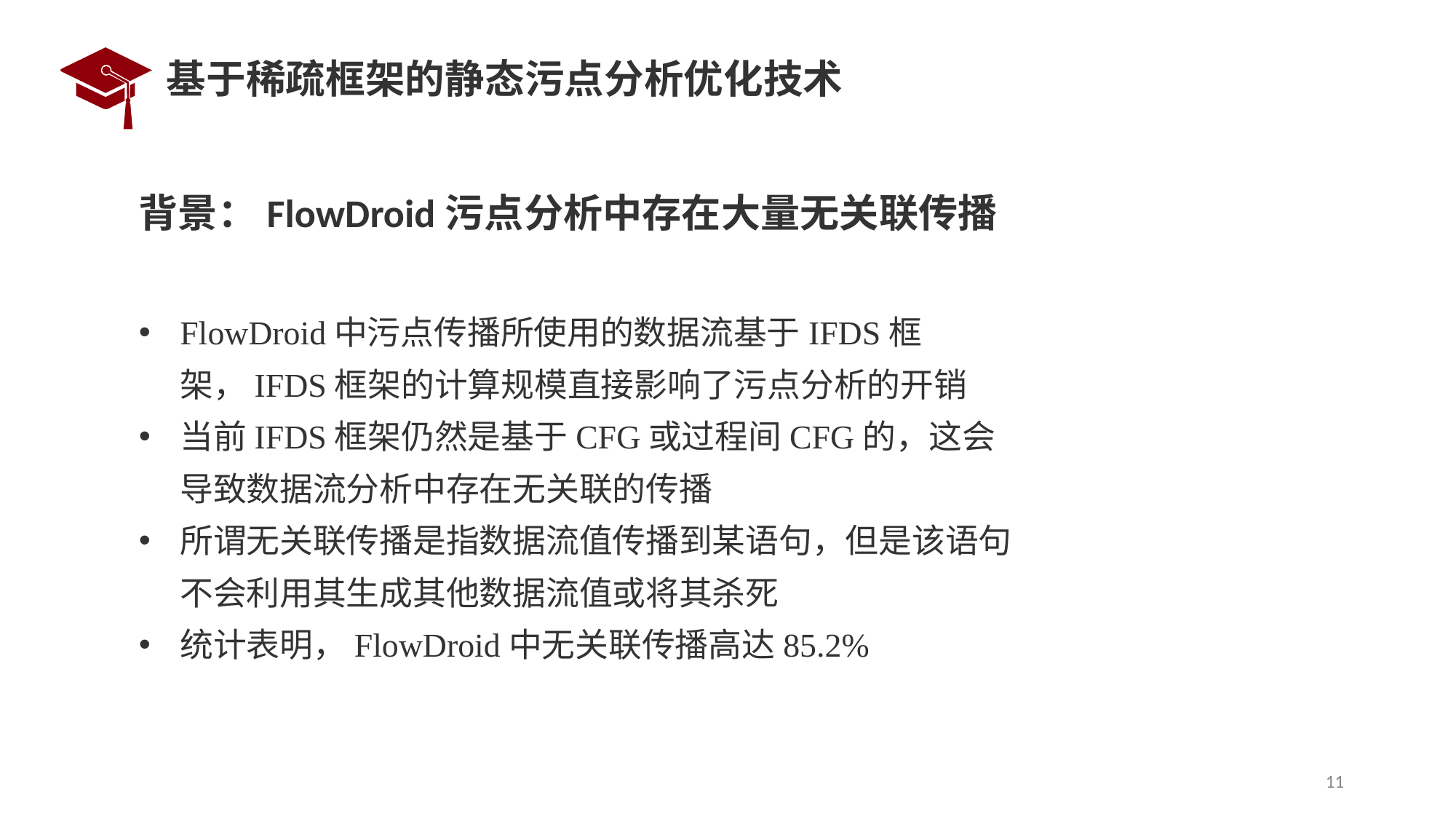

# 基于稀疏框架的静态污点分析优化技术
背景：FlowDroid污点分析中存在大量无关联传播
FlowDroid中污点传播所使用的数据流基于IFDS框架，IFDS框架的计算规模直接影响了污点分析的开销
当前IFDS框架仍然是基于CFG或过程间CFG的，这会导致数据流分析中存在无关联的传播
所谓无关联传播是指数据流值传播到某语句，但是该语句不会利用其生成其他数据流值或将其杀死
统计表明，FlowDroid中无关联传播高达85.2%
11